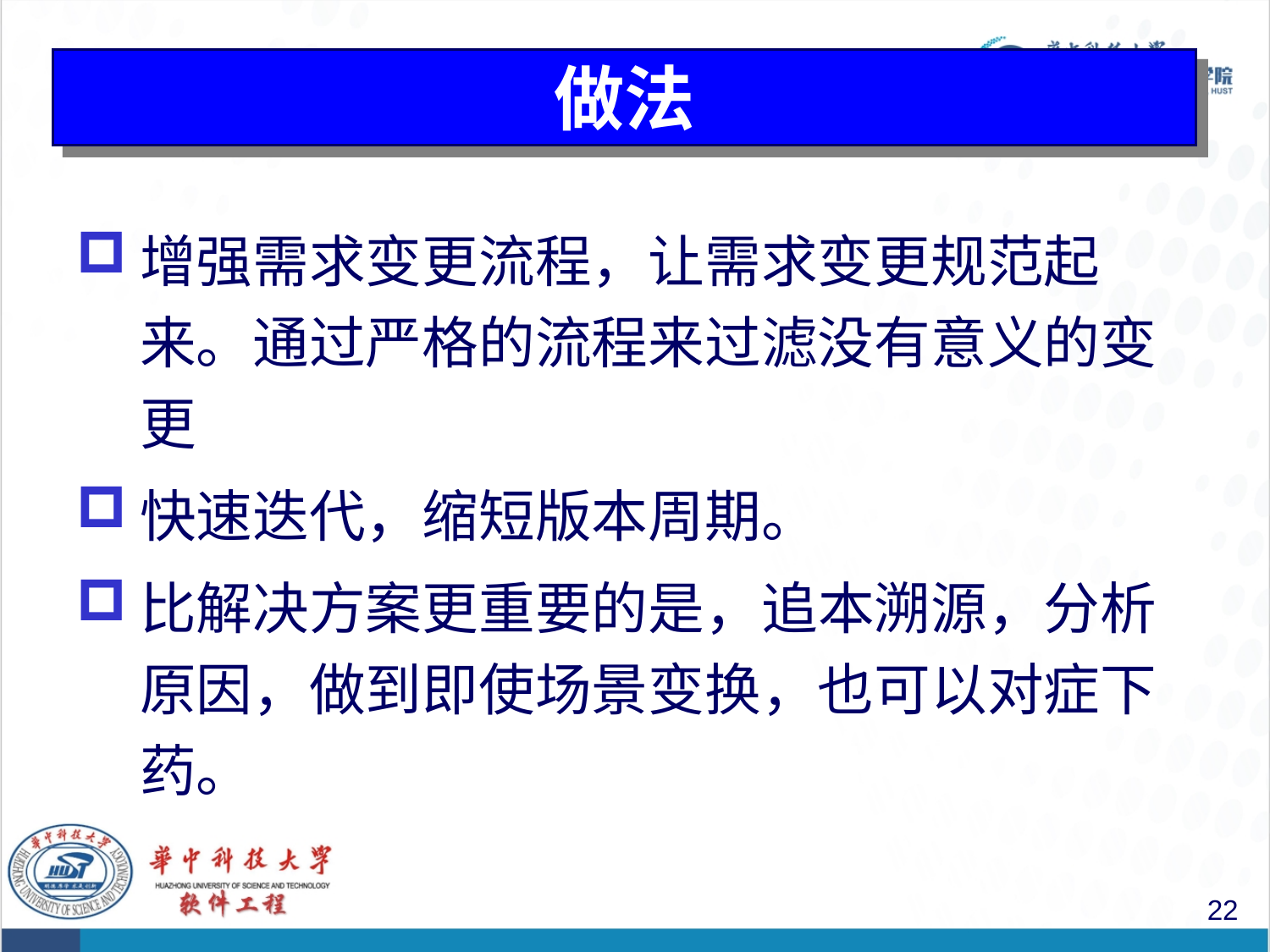

# 做法
增强需求变更流程，让需求变更规范起来。通过严格的流程来过滤没有意义的变更
快速迭代，缩短版本周期。
比解决方案更重要的是，追本溯源，分析原因，做到即使场景变换，也可以对症下药。

22